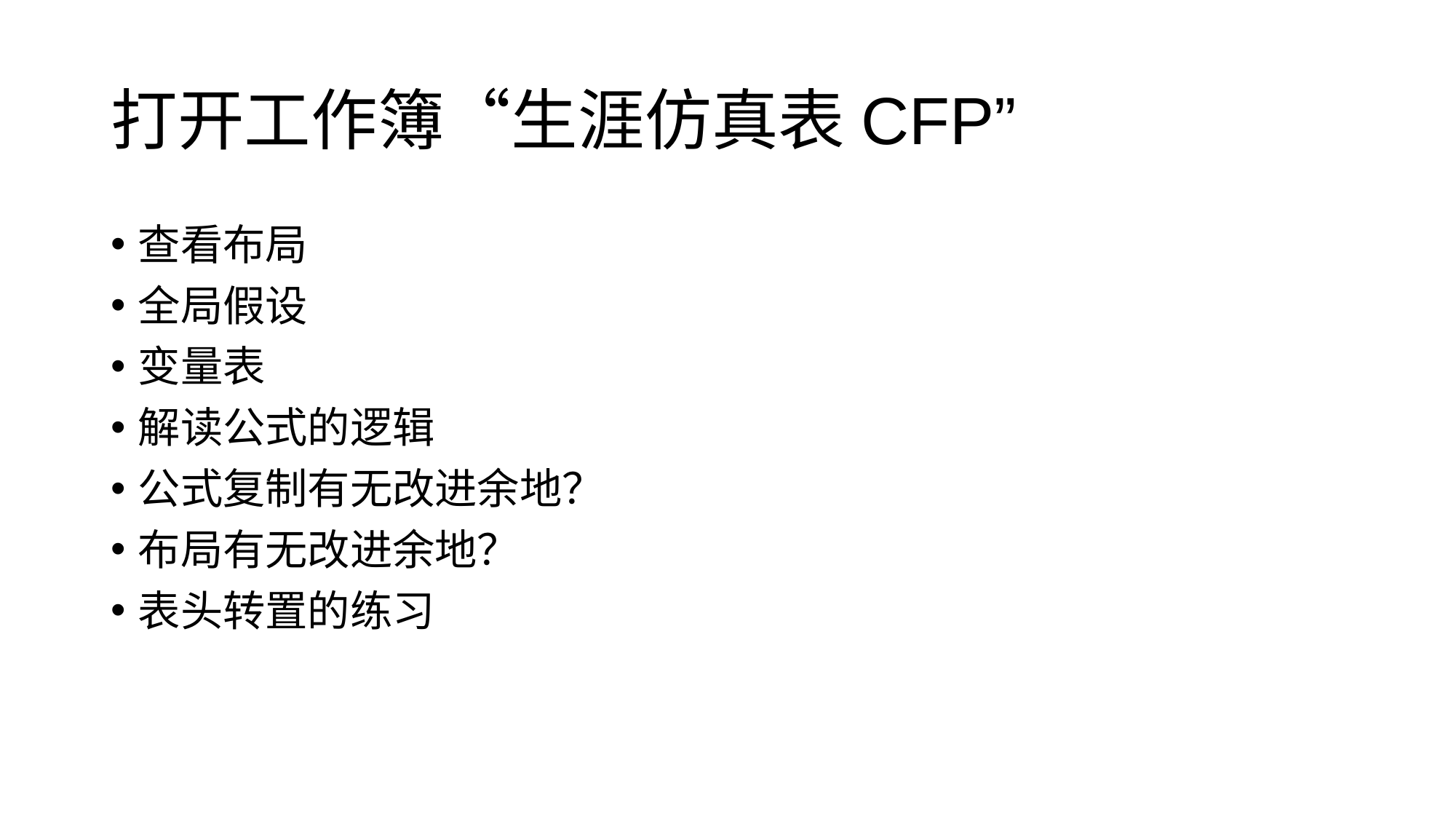

# 打开工作簿“生涯仿真表CFP”
查看布局
全局假设
变量表
解读公式的逻辑
公式复制有无改进余地？
布局有无改进余地？
表头转置的练习